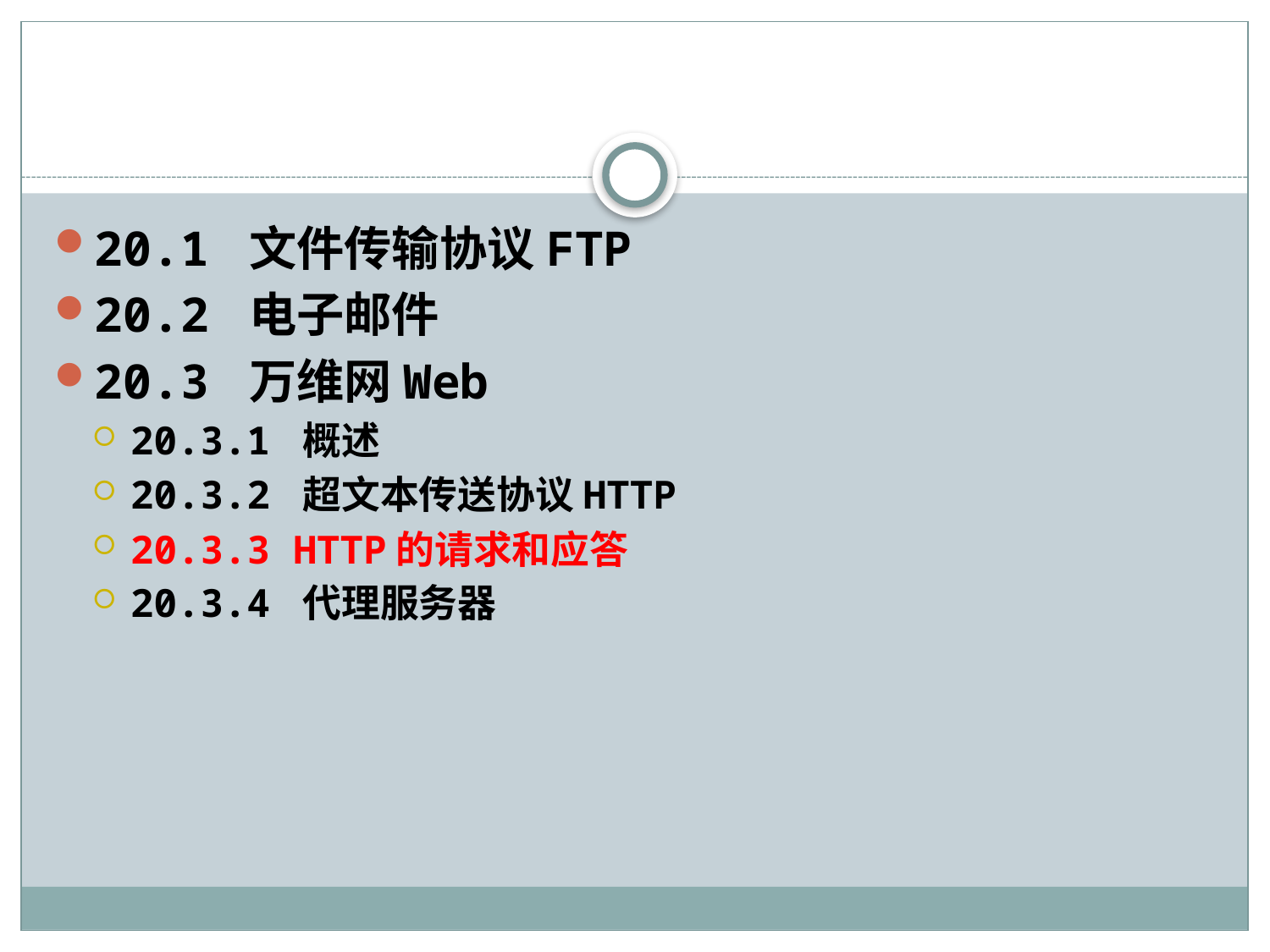

#
20.1 文件传输协议FTP
20.2 电子邮件
20.3 万维网Web
20.3.1 概述
20.3.2 超文本传送协议HTTP
20.3.3 HTTP的请求和应答
20.3.4 代理服务器